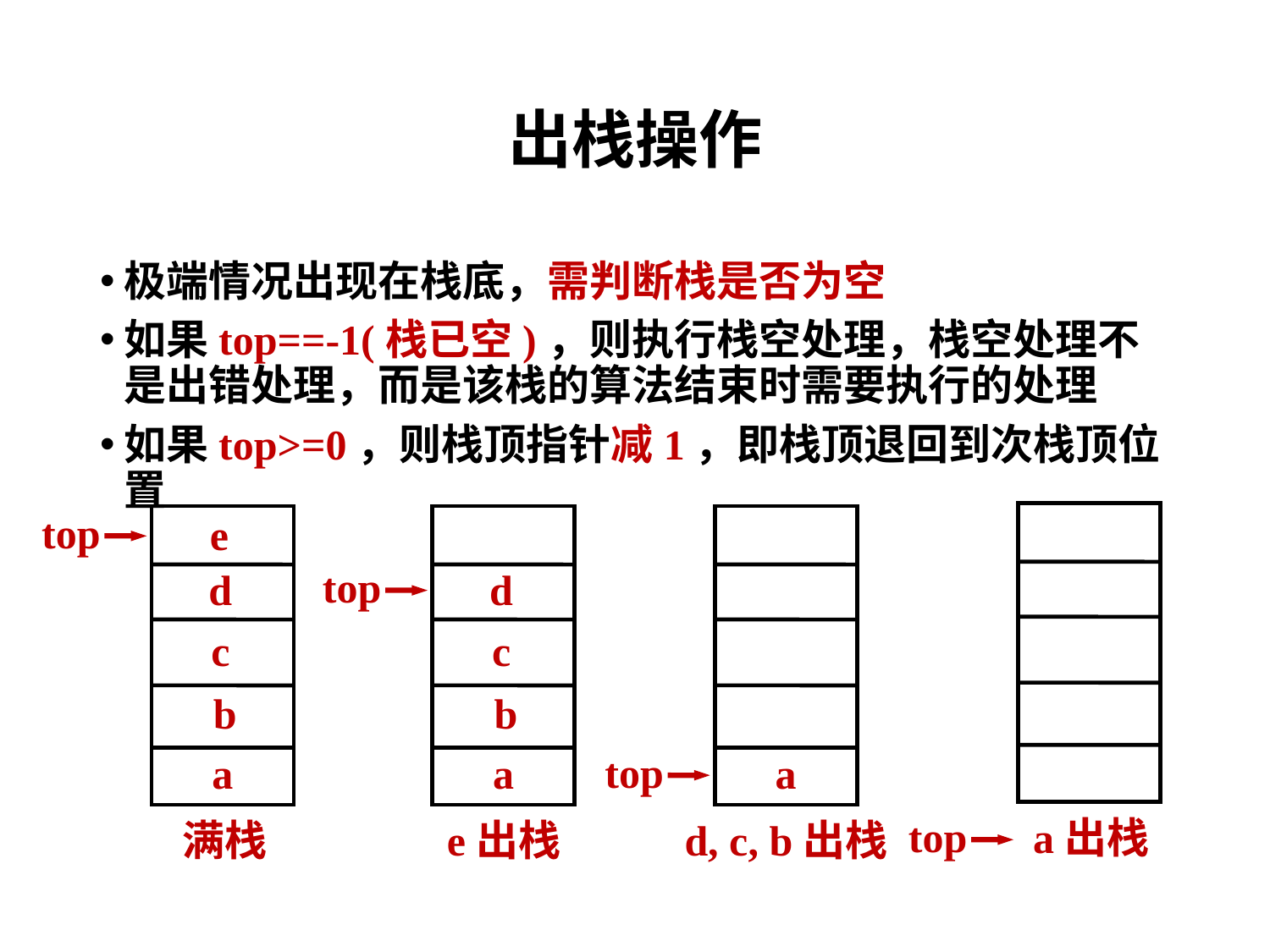

# 出栈操作
极端情况出现在栈底，需判断栈是否为空
如果top==-1(栈已空)，则执行栈空处理，栈空处理不是出错处理，而是该栈的算法结束时需要执行的处理
如果top>=0，则栈顶指针减1，即栈顶退回到次栈顶位置
top
e

top
d
d

c
c

b
b

top
a
a
a

top
a出栈
满栈
e出栈
d, c, b出栈